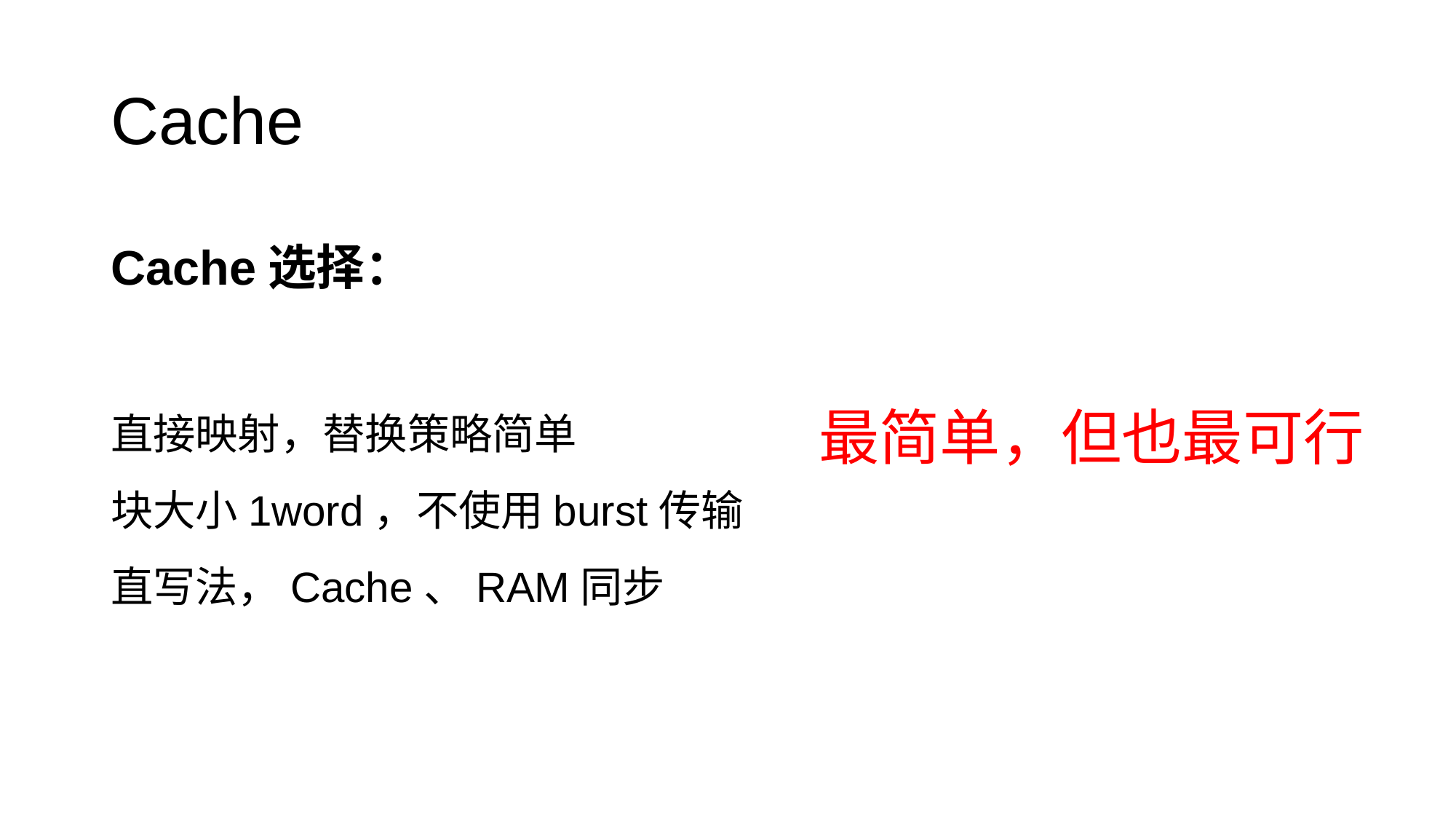

# Cache
Cache选择：

直接映射，替换策略简单
块大小1word，不使用burst传输
直写法，Cache、RAM同步
最简单，但也最可行